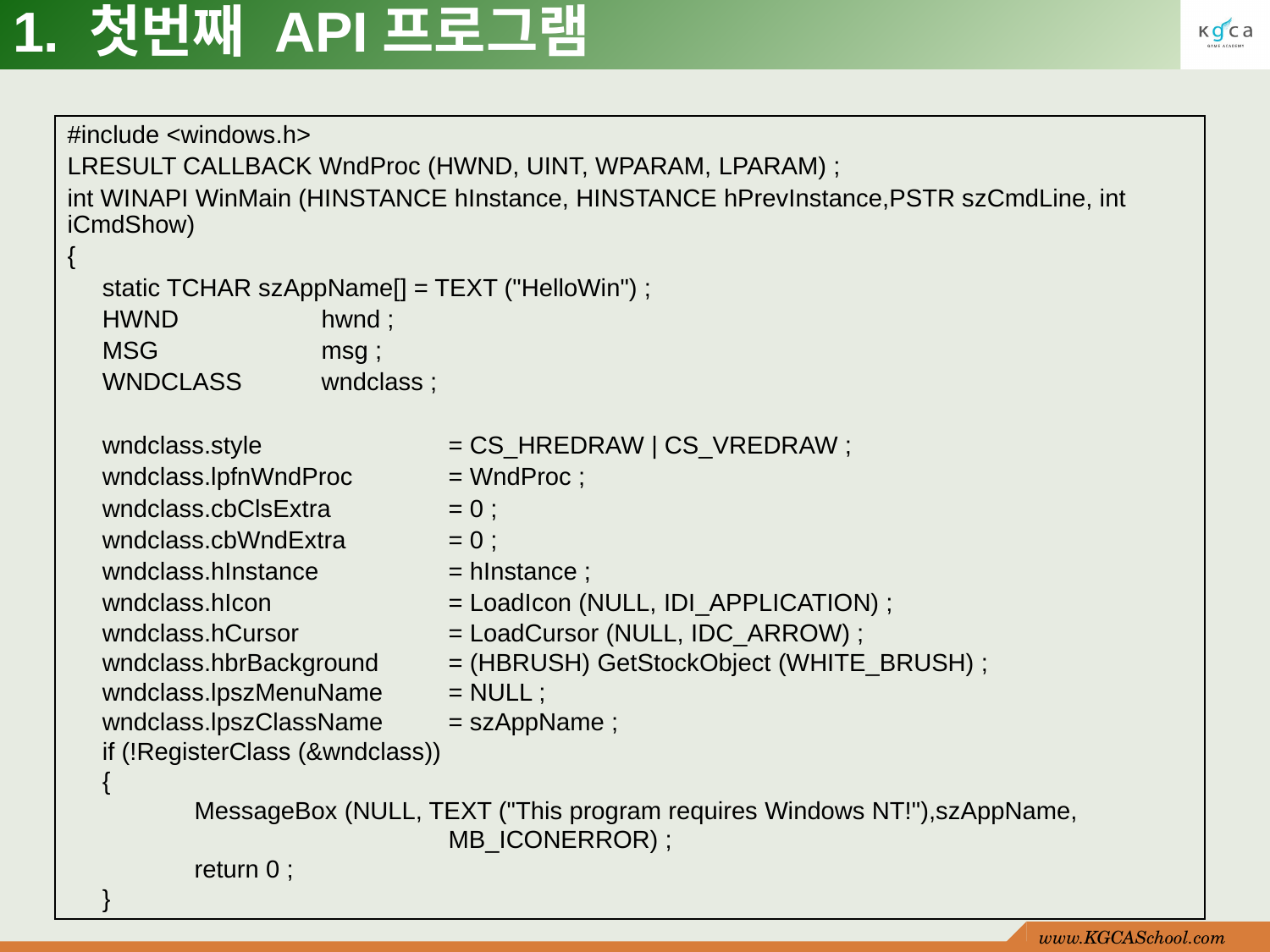

# 1. 첫번째 API프로그램
#include <windows.h>
LRESULT CALLBACK WndProc (HWND, UINT, WPARAM, LPARAM) ;
int WINAPI WinMain (HINSTANCE hInstance, HINSTANCE hPrevInstance,PSTR szCmdLine, int iCmdShow)
{
     static TCHAR szAppName[] = TEXT ("HelloWin") ;
     HWND		hwnd ;
     MSG          	msg ;
     WNDCLASS     	wndclass ;

     wndclass.style              	= CS_HREDRAW | CS_VREDRAW ;
     wndclass.lpfnWndProc  	= WndProc ;
     wndclass.cbClsExtra     	= 0 ;
     wndclass.cbWndExtra   	= 0 ;
     wndclass.hInstance      	= hInstance ;
     wndclass.hIcon            	= LoadIcon (NULL, IDI_APPLICATION) ;
     wndclass.hCursor       	= LoadCursor (NULL, IDC_ARROW) ;
     wndclass.hbrBackground 	= (HBRUSH) GetStockObject (WHITE_BRUSH) ;
     wndclass.lpszMenuName  	= NULL ;
     wndclass.lpszClassName 	= szAppName ;
     if (!RegisterClass (&wndclass))
     {
	MessageBox (NULL, TEXT ("This program requires Windows NT!"),szAppName,
			MB_ICONERROR) ;
	return 0 ;
     }